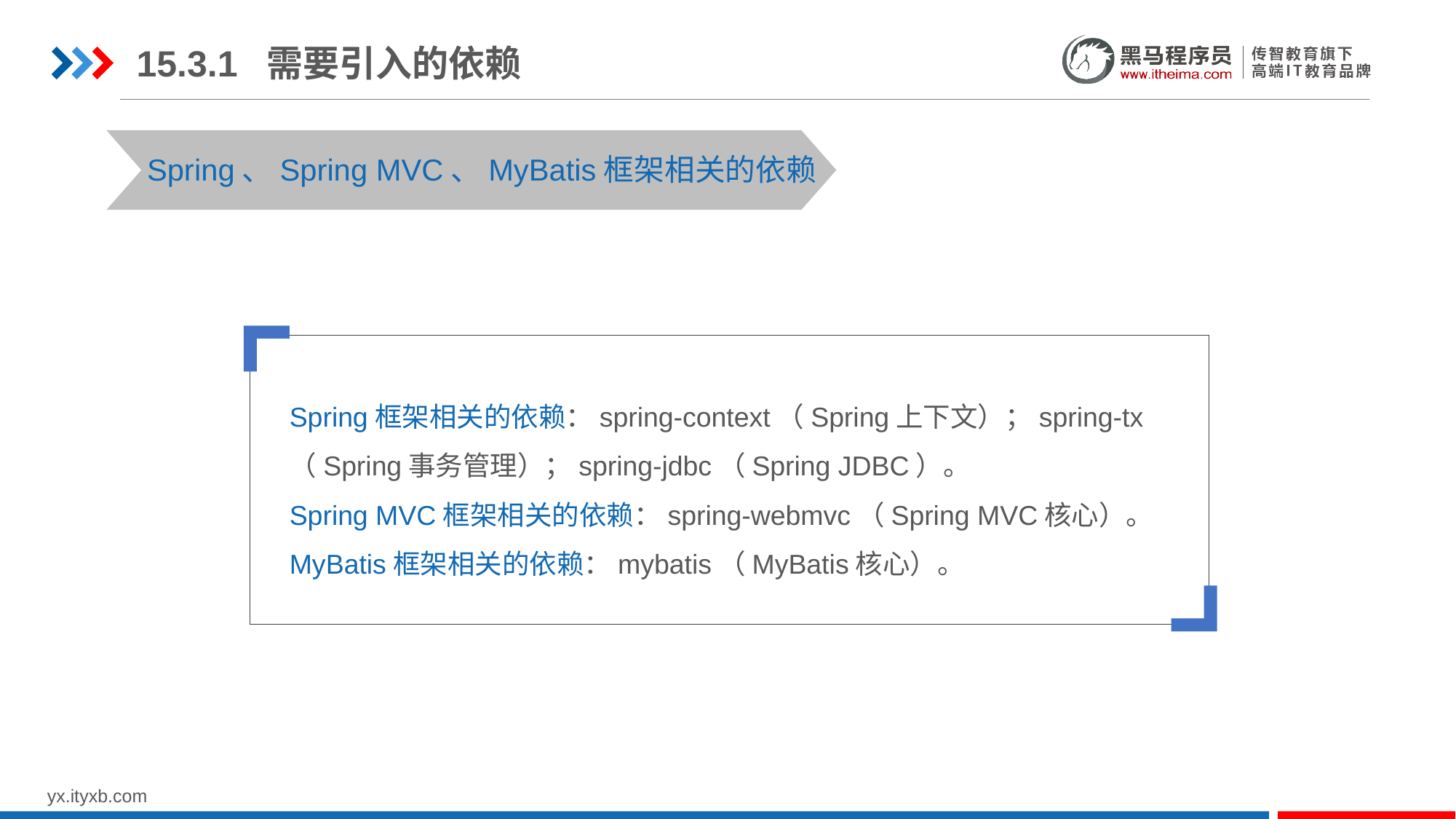

15.3.1  需要引入的依赖

Spring、Spring MVC、MyBatis框架相关的依赖

Spring框架相关的依赖：spring-context（Spring上下文）；spring-tx （Spring事务管理）；spring-jdbc（Spring JDBC）。
Spring MVC框架相关的依赖：spring-webmvc（Spring MVC核心）。
MyBatis框架相关的依赖：mybatis（MyBatis核心）。